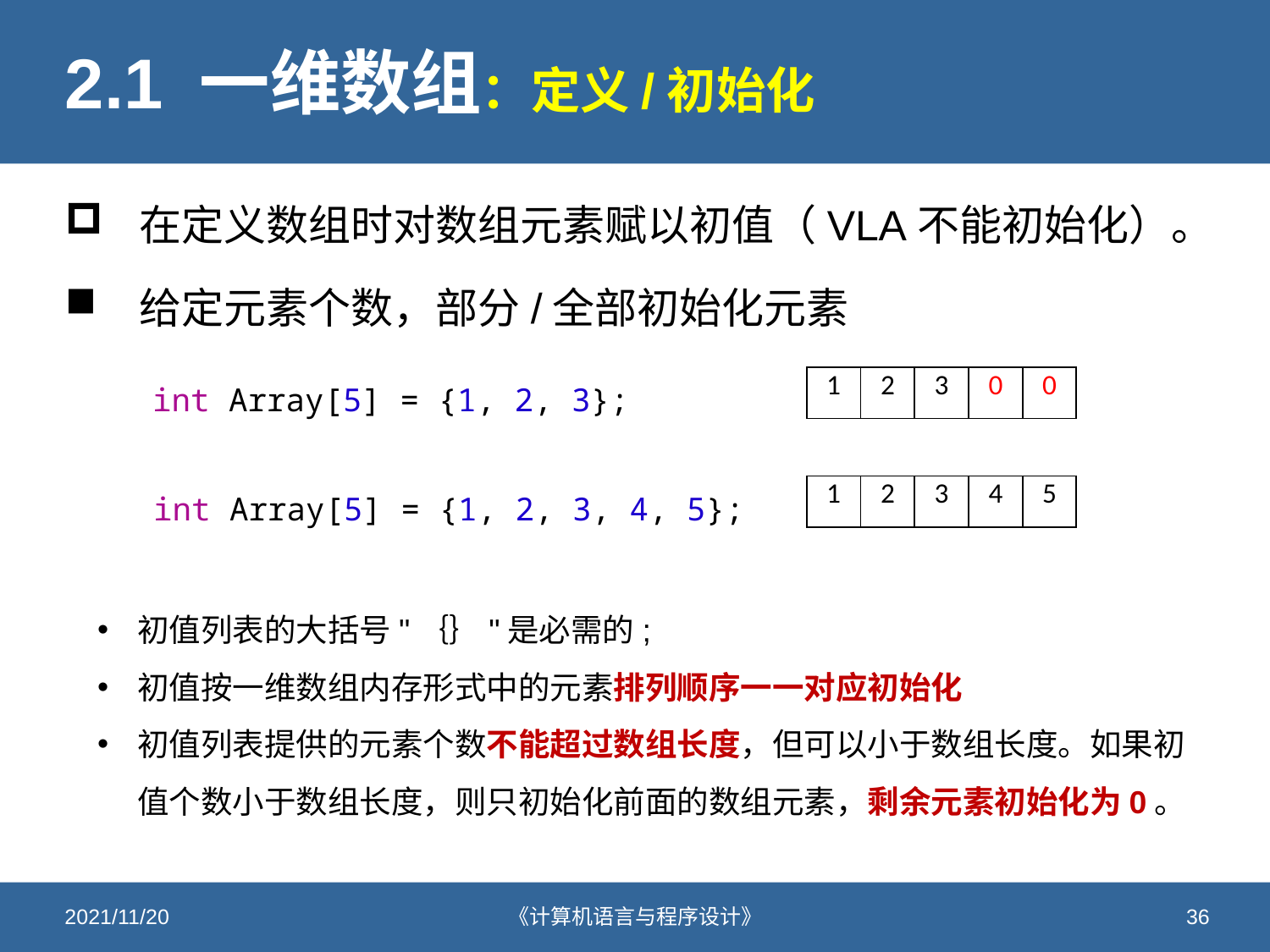

# 2.1 一维数组：定义/初始化
在定义数组时对数组元素赋以初值（VLA不能初始化）。
给定元素个数，部分/全部初始化元素
| 1 | 2 | 3 | 0 | 0 |
| --- | --- | --- | --- | --- |
int Array[5] = {1, 2, 3};
| 1 | 2 | 3 | 4 | 5 |
| --- | --- | --- | --- | --- |
int Array[5] = {1, 2, 3, 4, 5};
初值列表的大括号"｛｝"是必需的;
初值按一维数组内存形式中的元素排列顺序一一对应初始化
初值列表提供的元素个数不能超过数组长度，但可以小于数组长度。如果初值个数小于数组长度，则只初始化前面的数组元素，剩余元素初始化为0。
2021/11/20
《计算机语言与程序设计》
36